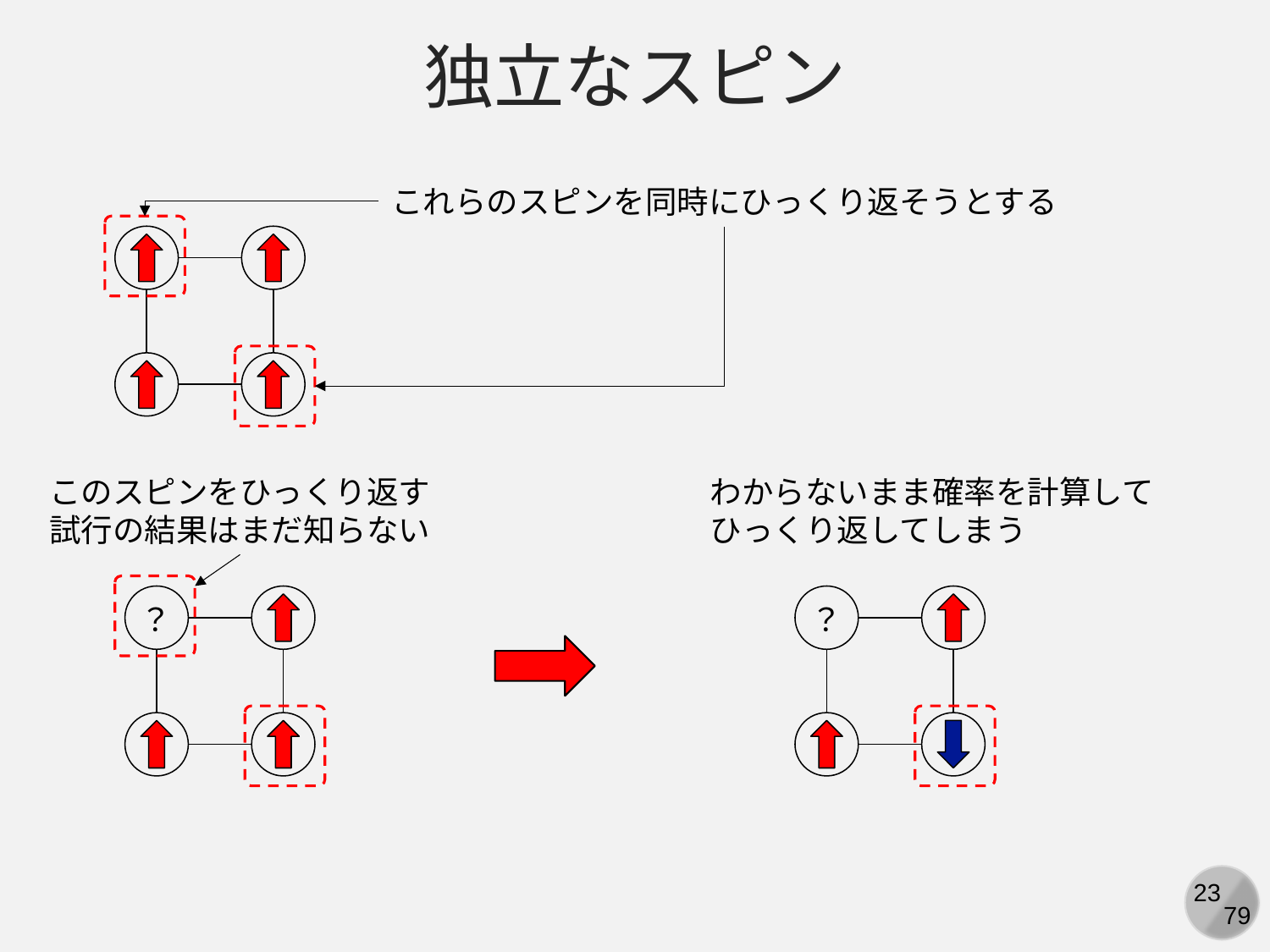

独立なスピン
これらのスピンを同時にひっくり返そうとする

このスピンをひっくり返す
試行の結果はまだ知らない
わからないまま確率を計算して
ひっくり返してしまう

？
？